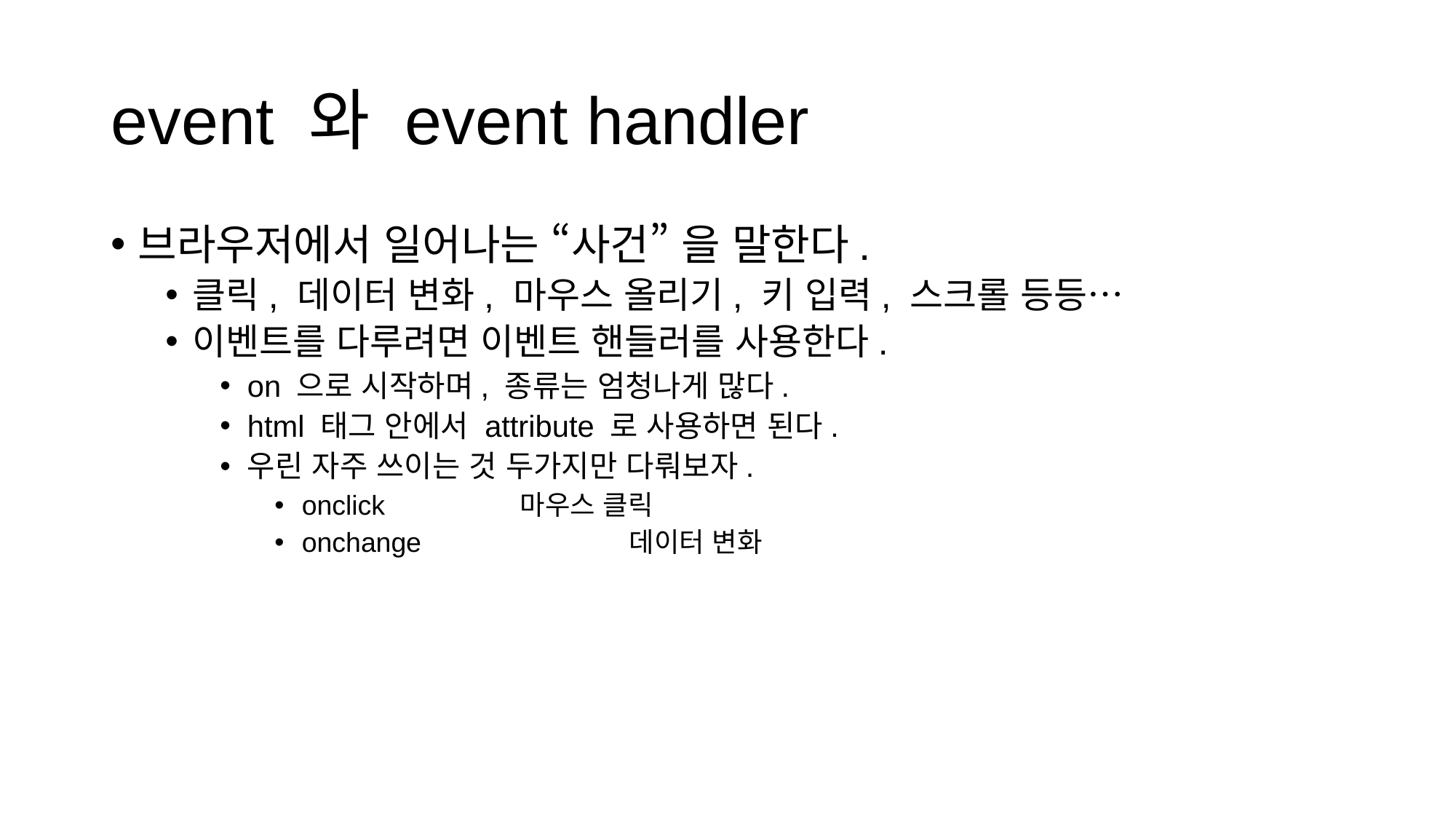

# event 와 event handler
브라우저에서 일어나는 “사건” 을 말한다.
클릭, 데이터 변화, 마우스 올리기, 키 입력, 스크롤 등등…
이벤트를 다루려면 이벤트 핸들러를 사용한다.
on 으로 시작하며, 종류는 엄청나게 많다.
html 태그 안에서 attribute 로 사용하면 된다.
우린 자주 쓰이는 것 두가지만 다뤄보자.
onclick		마우스 클릭
onchange		데이터 변화